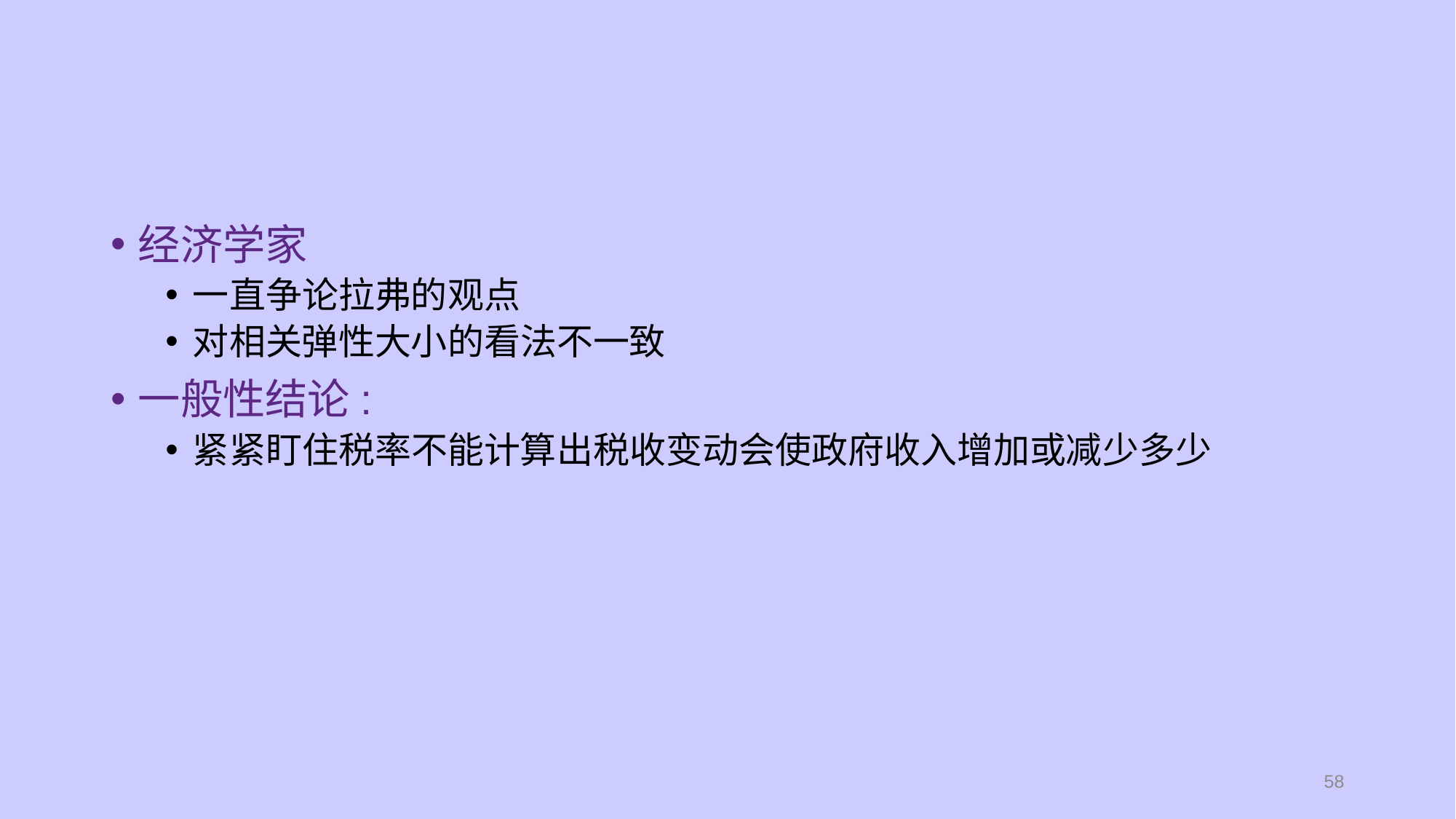

#
经济学家
一直争论拉弗的观点
对相关弹性大小的看法不一致
一般性结论:
紧紧盯住税率不能计算出税收变动会使政府收入增加或减少多少
58